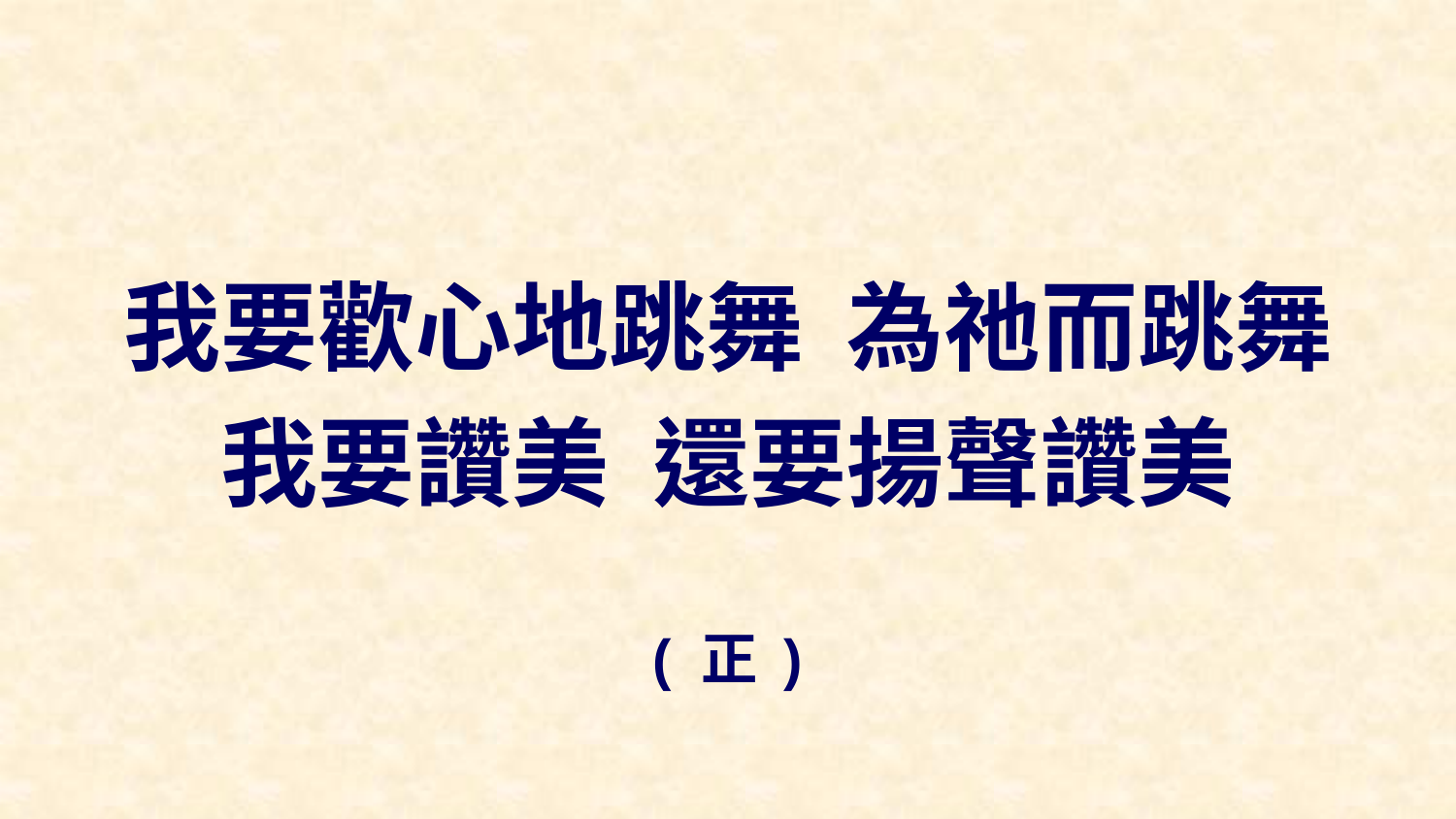

我要歡心地跳舞  為祂而跳舞
我要讚美  還要揚聲讚美
( 正 )